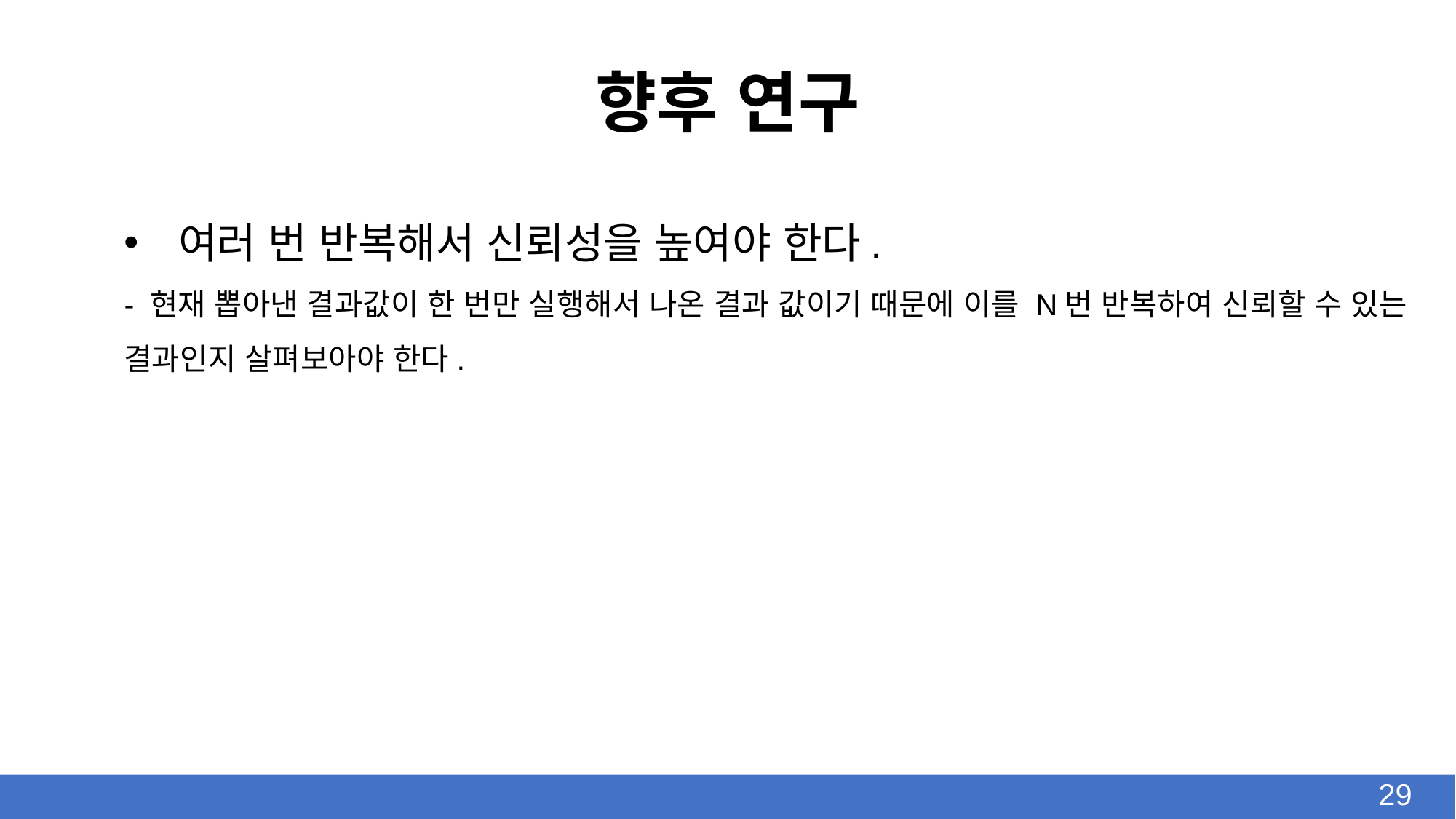

향후 연구

여러 번 반복해서 신뢰성을 높여야 한다.
- 현재 뽑아낸 결과값이 한 번만 실행해서 나온 결과 값이기 때문에 이를 N번 반복하여 신뢰할 수 있는 결과인지 살펴보아야 한다.

29